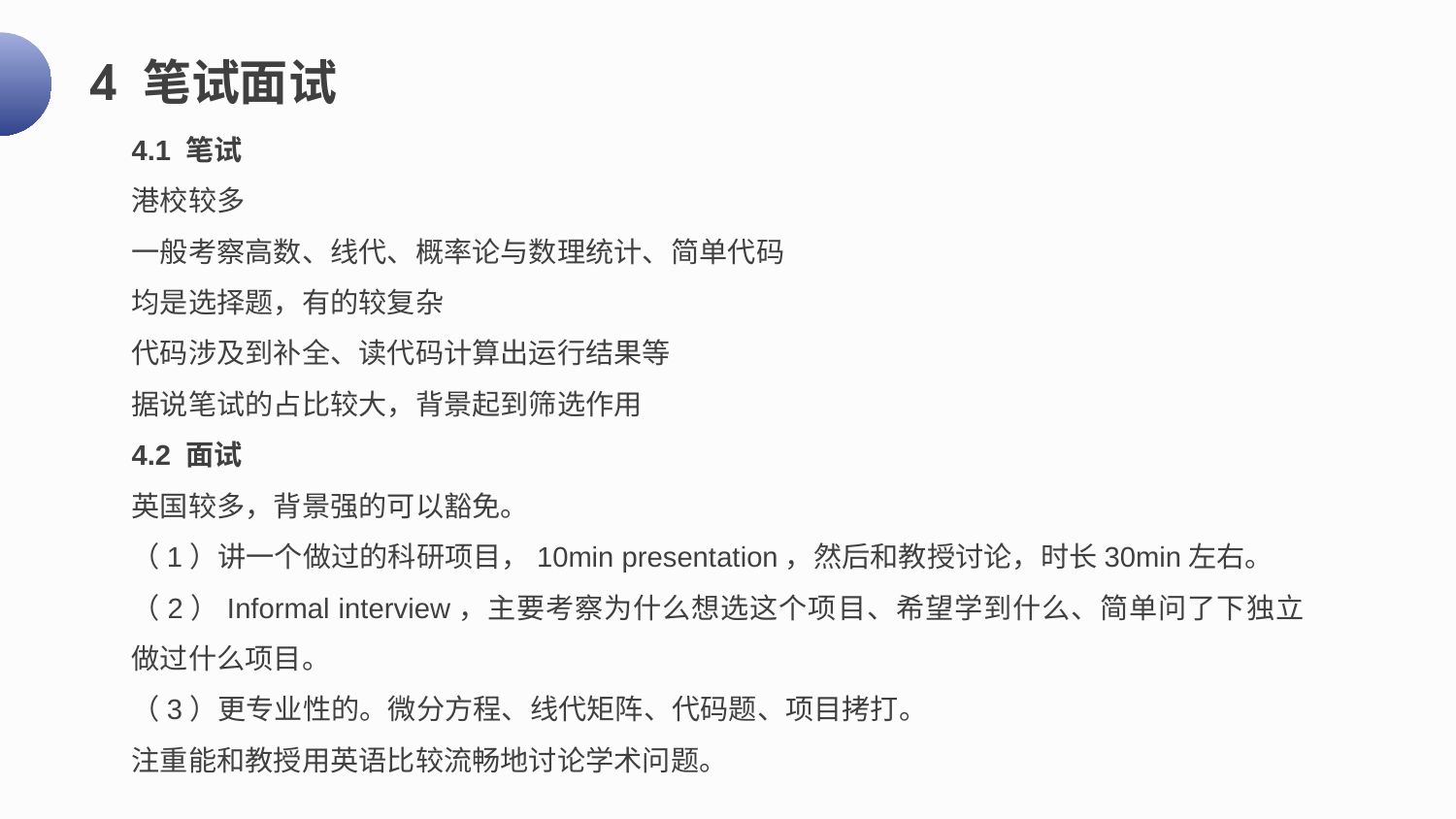

4 笔试面试
4.1 笔试
港校较多
一般考察高数、线代、概率论与数理统计、简单代码
均是选择题，有的较复杂
代码涉及到补全、读代码计算出运行结果等
据说笔试的占比较大，背景起到筛选作用
4.2 面试
英国较多，背景强的可以豁免。
（1）讲一个做过的科研项目，10min presentation，然后和教授讨论，时长30min左右。
（2）Informal interview，主要考察为什么想选这个项目、希望学到什么、简单问了下独立做过什么项目。
（3）更专业性的。微分方程、线代矩阵、代码题、项目拷打。
注重能和教授用英语比较流畅地讨论学术问题。